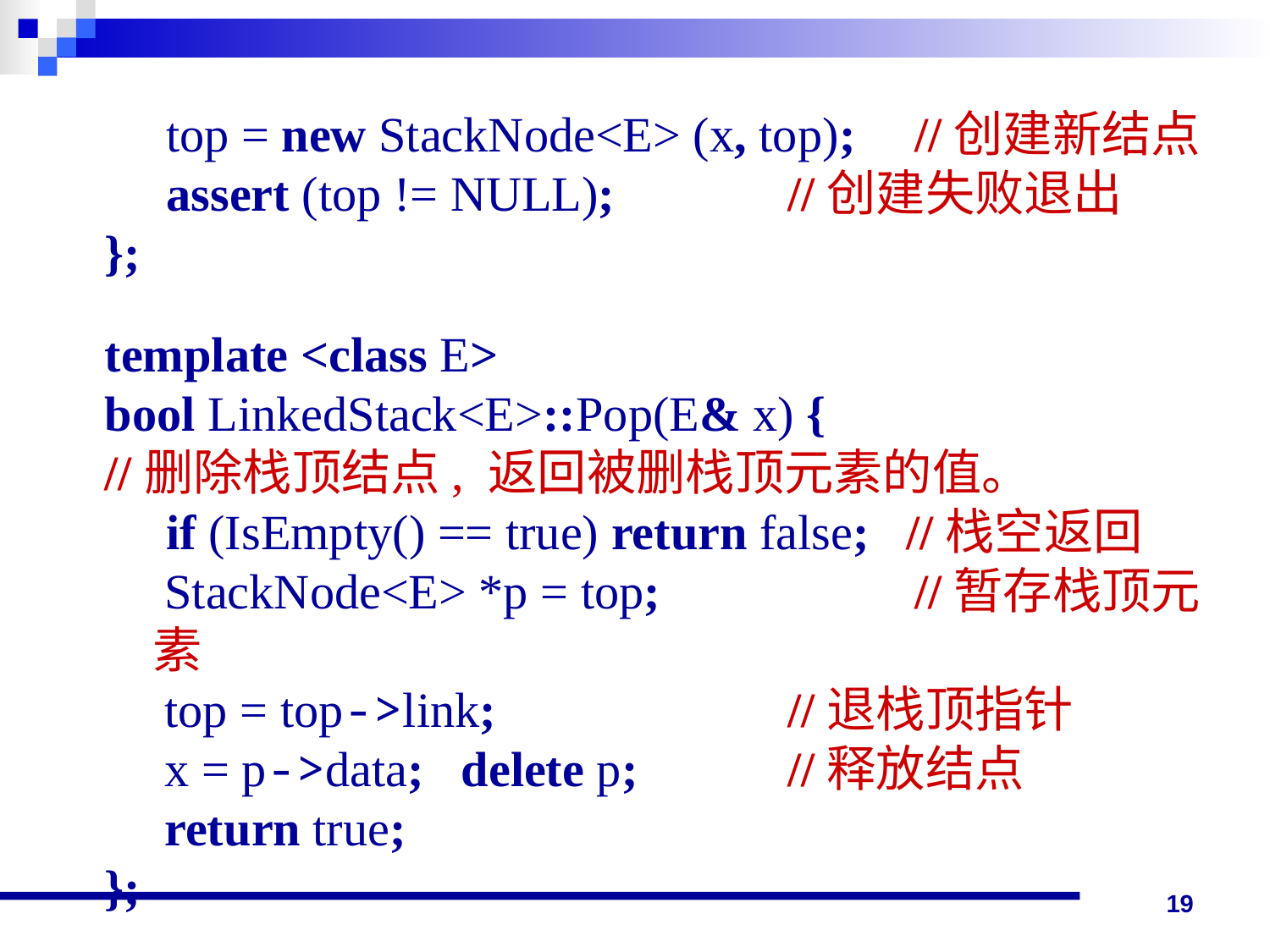

top = new StackNode<E> (x, top);	//创建新结点
     assert (top != NULL);		//创建失败退出
};

template <class E>
bool LinkedStack<E>::Pop(E& x) {
//删除栈顶结点, 返回被删栈顶元素的值。
     if (IsEmpty() == true) return false;   //栈空返回
  	 StackNode<E> *p = top;		//暂存栈顶元素
	 top = top->link;			//退栈顶指针
	 x = p->data;   delete p;		//释放结点
   	 return true;
};
19